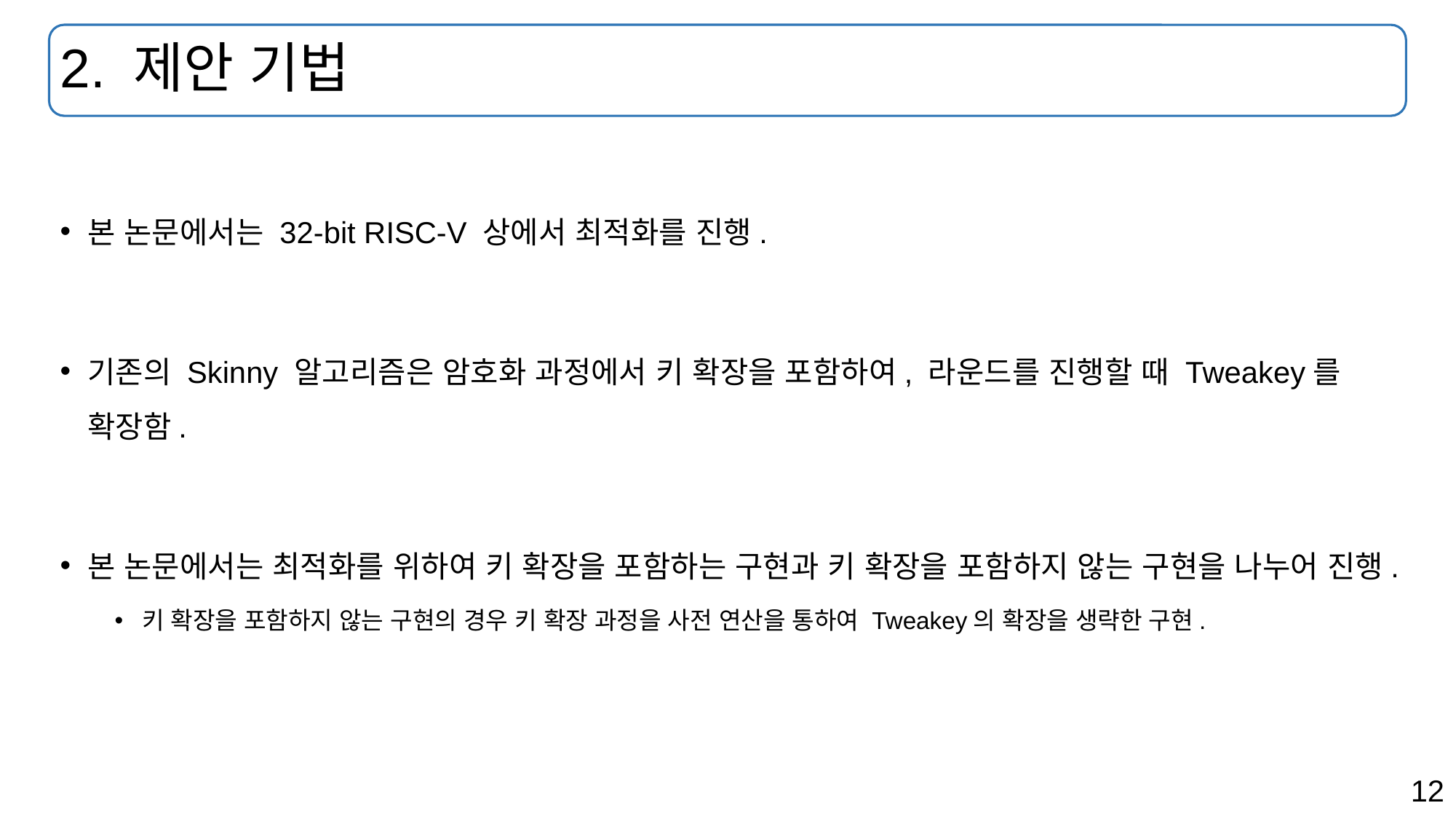

# 2. 제안 기법

본 논문에서는 32-bit RISC-V 상에서 최적화를 진행.

기존의 Skinny 알고리즘은 암호화 과정에서 키 확장을 포함하여, 라운드를 진행할 때 Tweakey를 확장함.

본 논문에서는 최적화를 위하여 키 확장을 포함하는 구현과 키 확장을 포함하지 않는 구현을 나누어 진행.
키 확장을 포함하지 않는 구현의 경우 키 확장 과정을 사전 연산을 통하여 Tweakey의 확장을 생략한 구현.